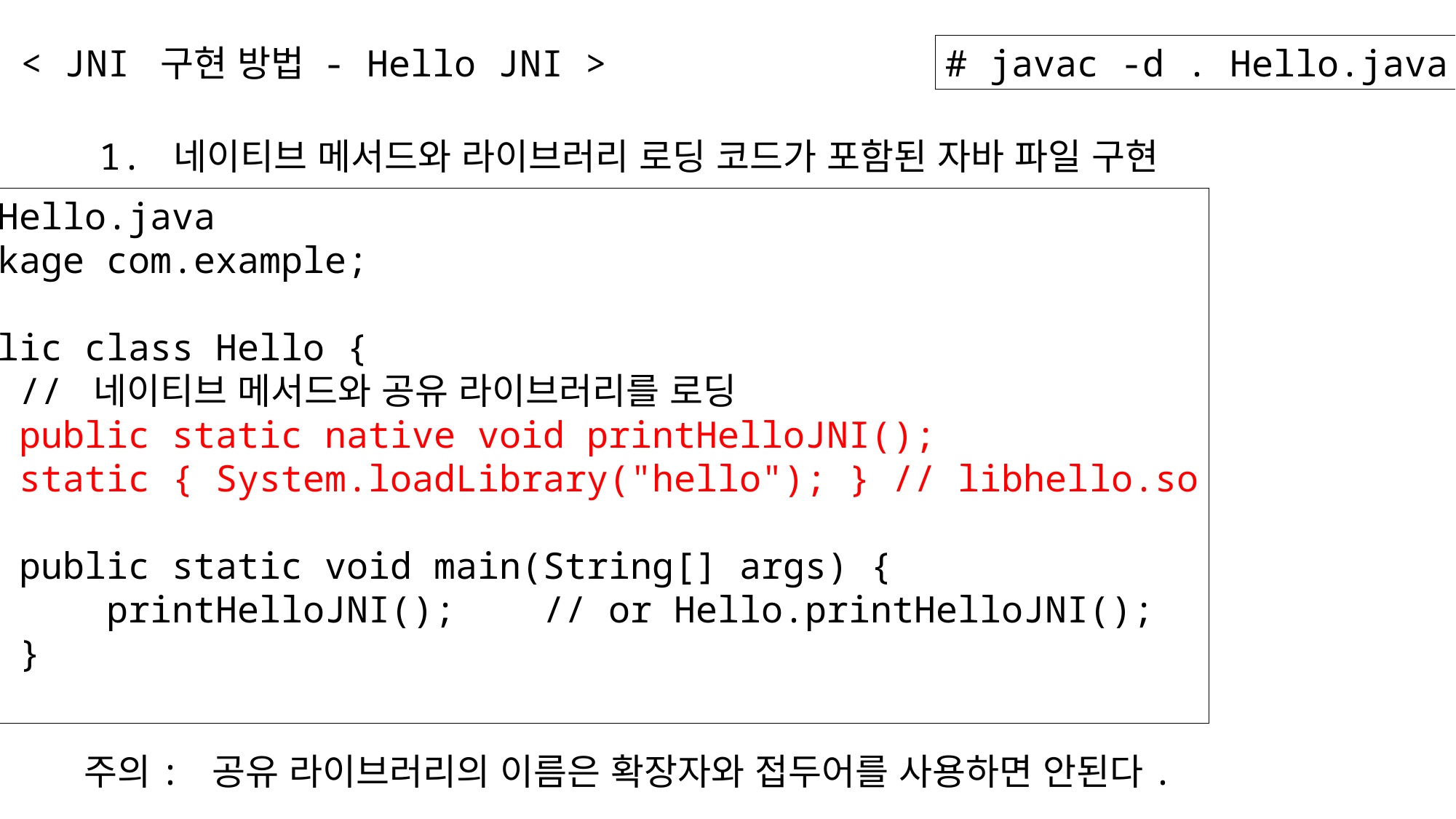

# javac -d . Hello.java
< JNI 구현 방법 - Hello JNI >
1. 네이티브 메서드와 라이브러리 로딩 코드가 포함된 자바 파일 구현
// Hello.java
package com.example;

public class Hello {
    // 네이티브 메서드와 공유 라이브러리를 로딩
    public static native void printHelloJNI();
    static { System.loadLibrary("hello"); } // libhello.so

    public static void main(String[] args) {
        printHelloJNI();    // or Hello.printHelloJNI();
    }
}
주의: 공유 라이브러리의 이름은 확장자와 접두어를 사용하면 안된다.